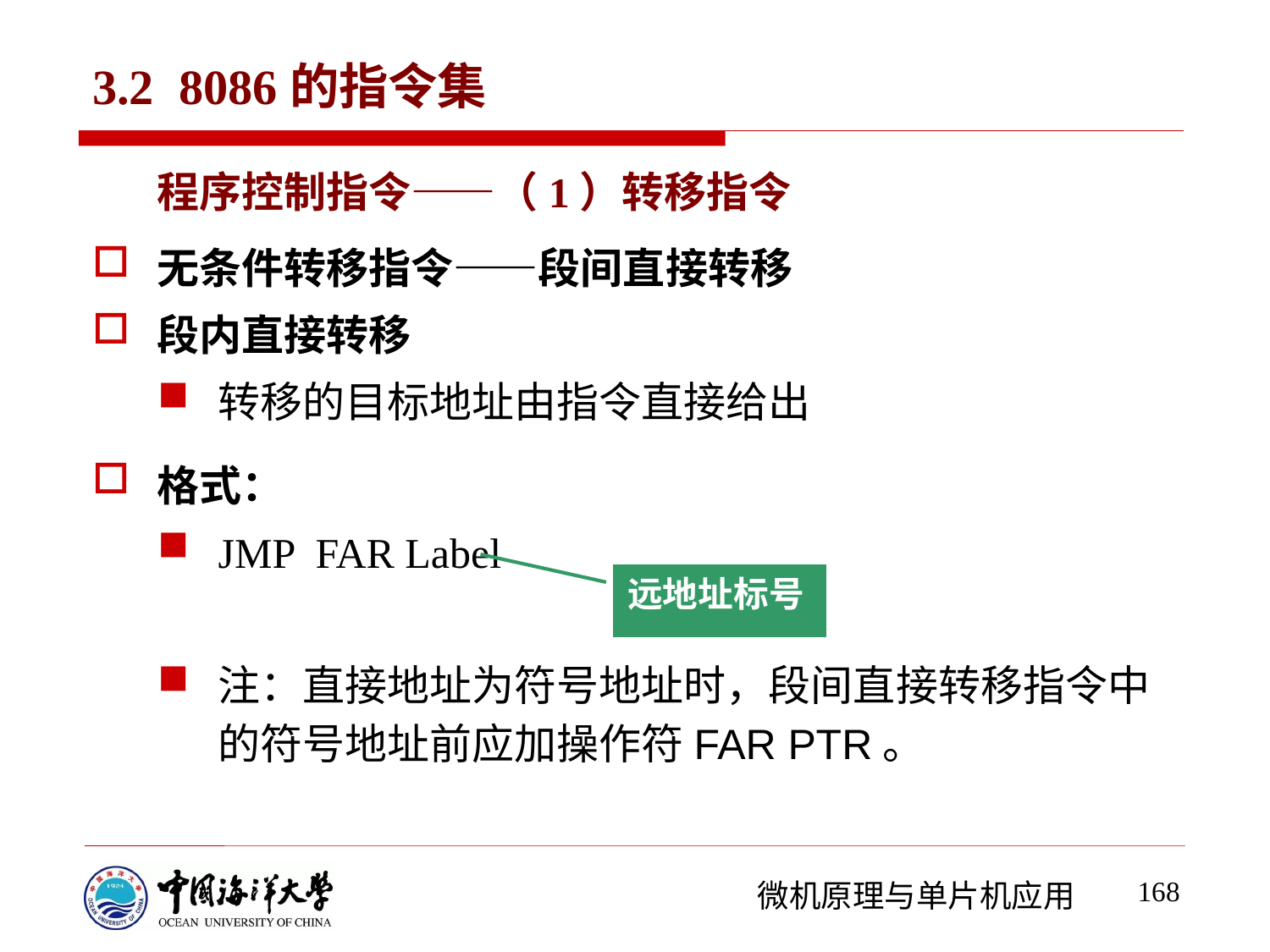

# 3.2  8086的指令集
程序控制指令——（1）转移指令
无条件转移指令——段间直接转移
段内直接转移
转移的目标地址由指令直接给出
格式：
JMP  FAR Label

注：直接地址为符号地址时，段间直接转移指令中的符号地址前应加操作符FAR PTR。

远地址标号
168